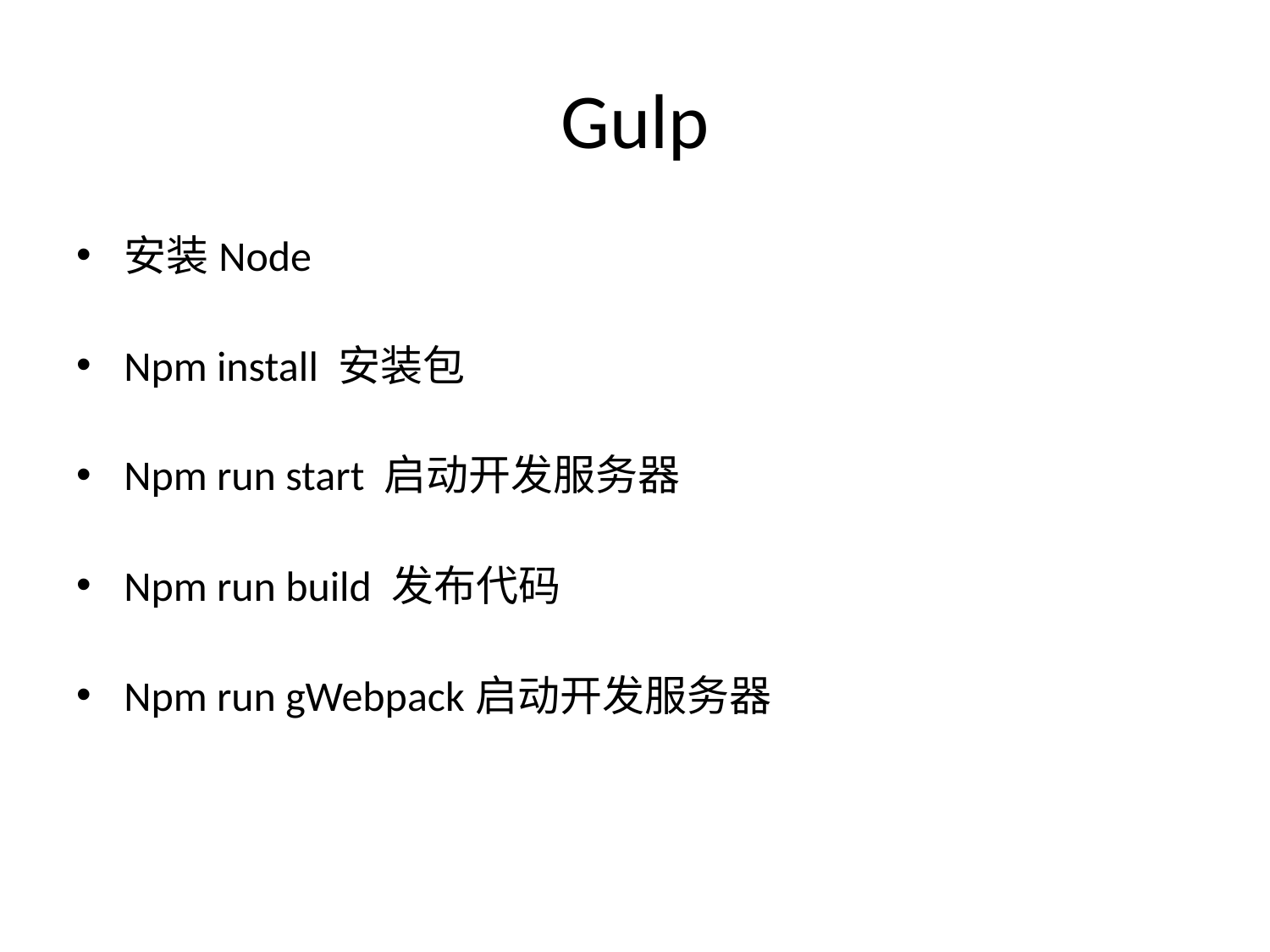

# Gulp
安装Node
Npm install 安装包
Npm run start 启动开发服务器
Npm run build 发布代码
Npm run gWebpack启动开发服务器